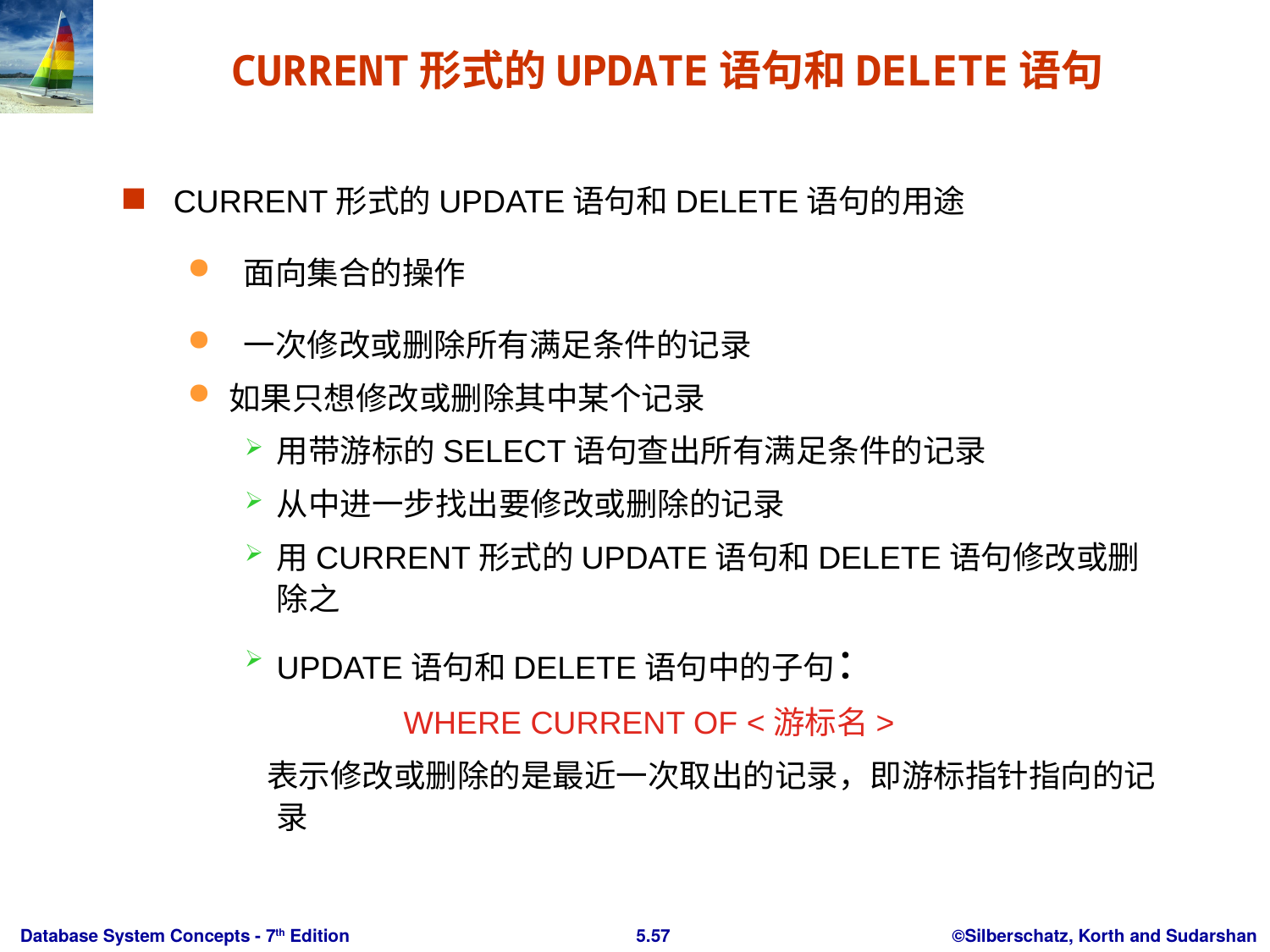

# CURRENT形式的UPDATE语句和DELETE语句
CURRENT形式的UPDATE语句和DELETE语句的用途
 面向集合的操作
 一次修改或删除所有满足条件的记录
如果只想修改或删除其中某个记录
用带游标的SELECT语句查出所有满足条件的记录
从中进一步找出要修改或删除的记录
用CURRENT形式的UPDATE语句和DELETE语句修改或删除之
UPDATE语句和DELETE语句中的子句：
		WHERE CURRENT OF <游标名>
  表示修改或删除的是最近一次取出的记录，即游标指针指向的记录